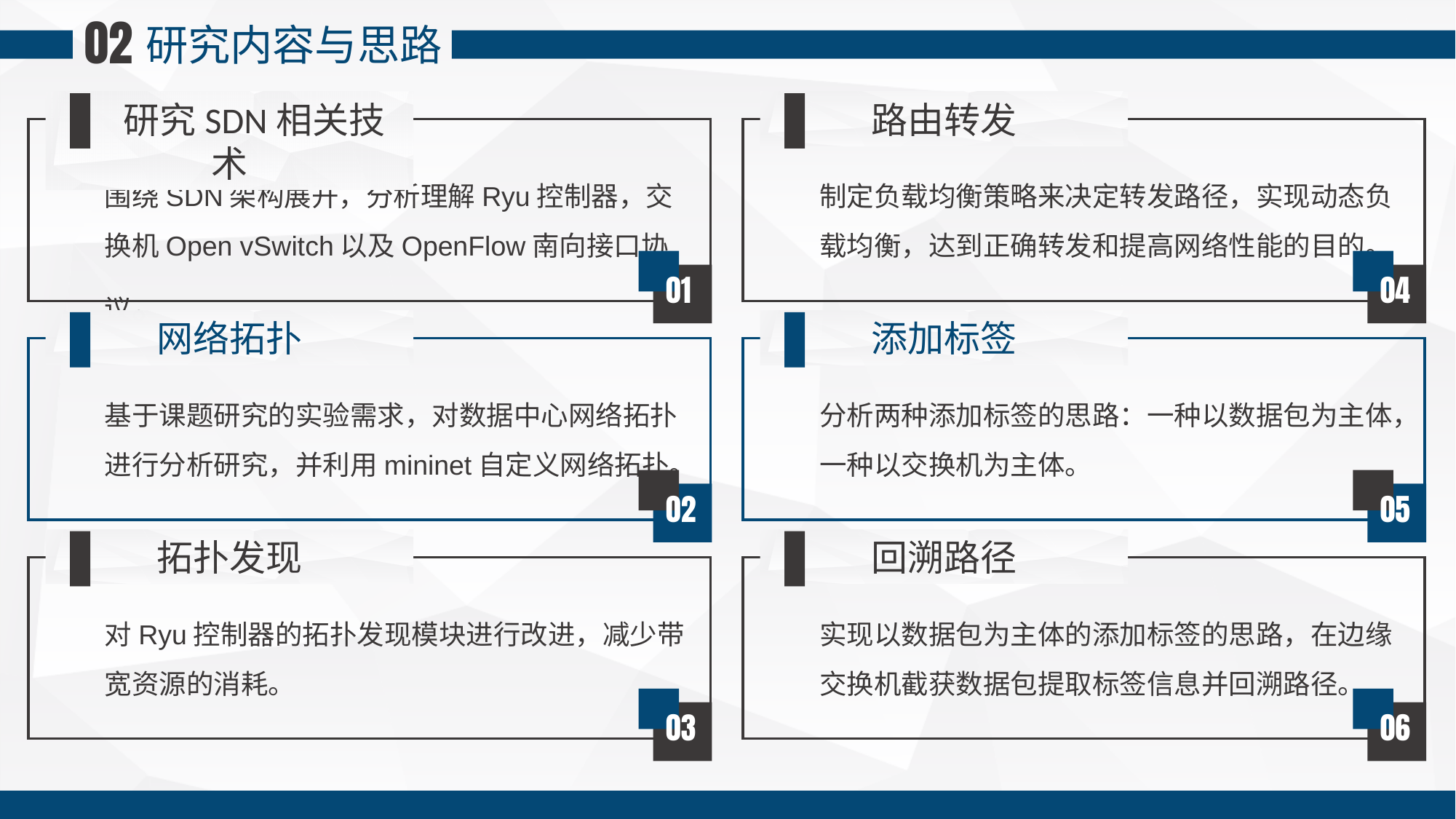

02
   研究内容与思路

     研究SDN相关技术

01
路由转发

04
围绕SDN架构展开，分析理解Ryu控制器，交换机Open vSwitch以及OpenFlow南向接口协议。
制定负载均衡策略来决定转发路径，实现动态负载均衡，达到正确转发和提高网络性能的目的。
网络拓扑

02
添加标签

05
基于课题研究的实验需求，对数据中心网络拓扑进行分析研究，并利用mininet自定义网络拓扑。
分析两种添加标签的思路：一种以数据包为主体，一种以交换机为主体。
拓扑发现

03
回溯路径

06
对Ryu控制器的拓扑发现模块进行改进，减少带宽资源的消耗。
实现以数据包为主体的添加标签的思路，在边缘交换机截获数据包提取标签信息并回溯路径。